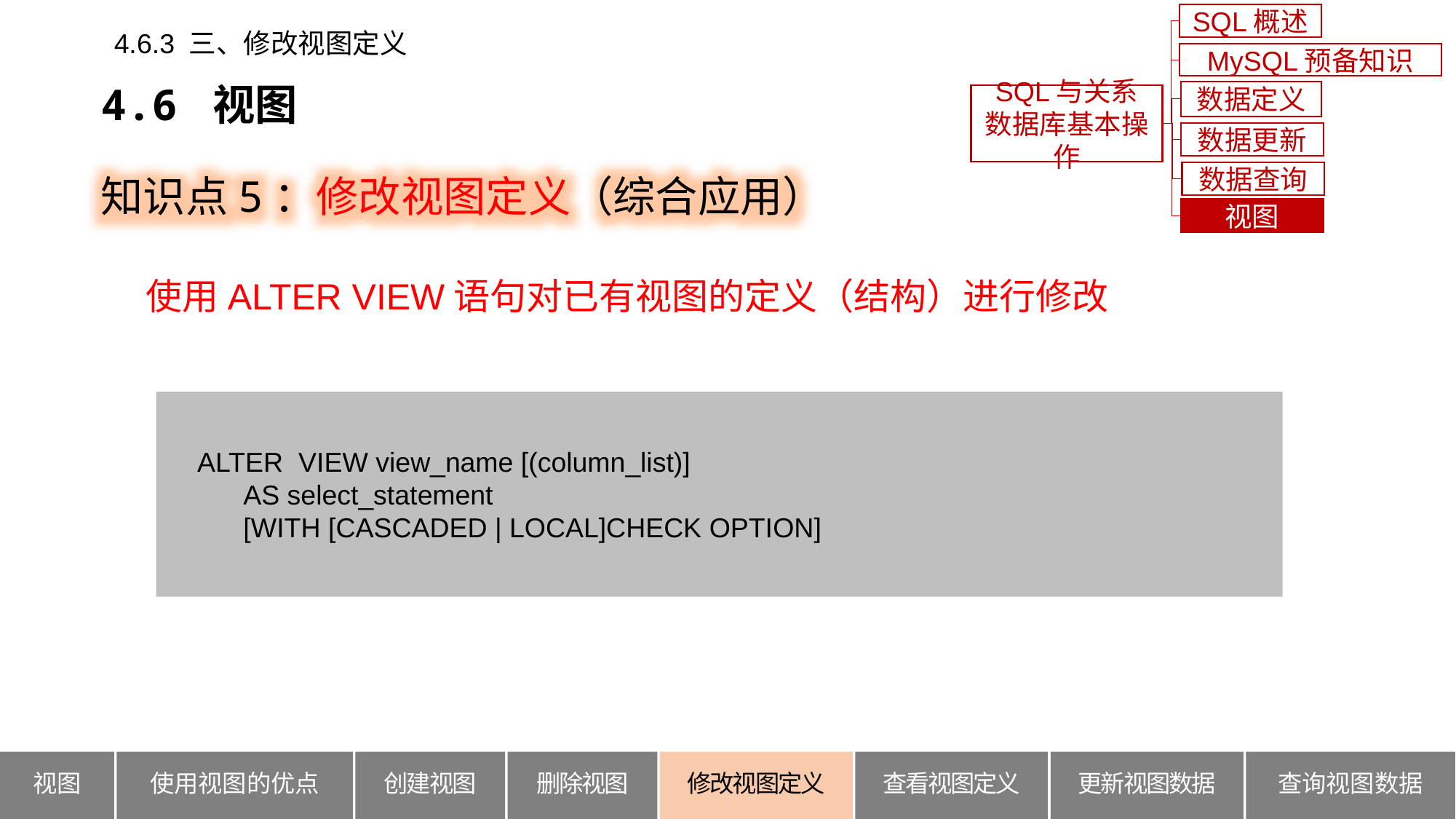

SQL概述
4.6.3 三、修改视图定义
MySQL预备知识
4.6 视图
数据定义
SQL与关系数据库基本操作
数据更新
知识点5：修改视图定义（综合应用）
数据查询
视图
使用ALTER VIEW语句对已有视图的定义（结构）进行修改
    ALTER  VIEW view_name [(column_list)]
          AS select_statement
          [WITH [CASCADED | LOCAL]CHECK OPTION]
使用视图的优点
查询视图数据
视图
创建视图
删除视图
修改视图定义
查看视图定义
更新视图数据